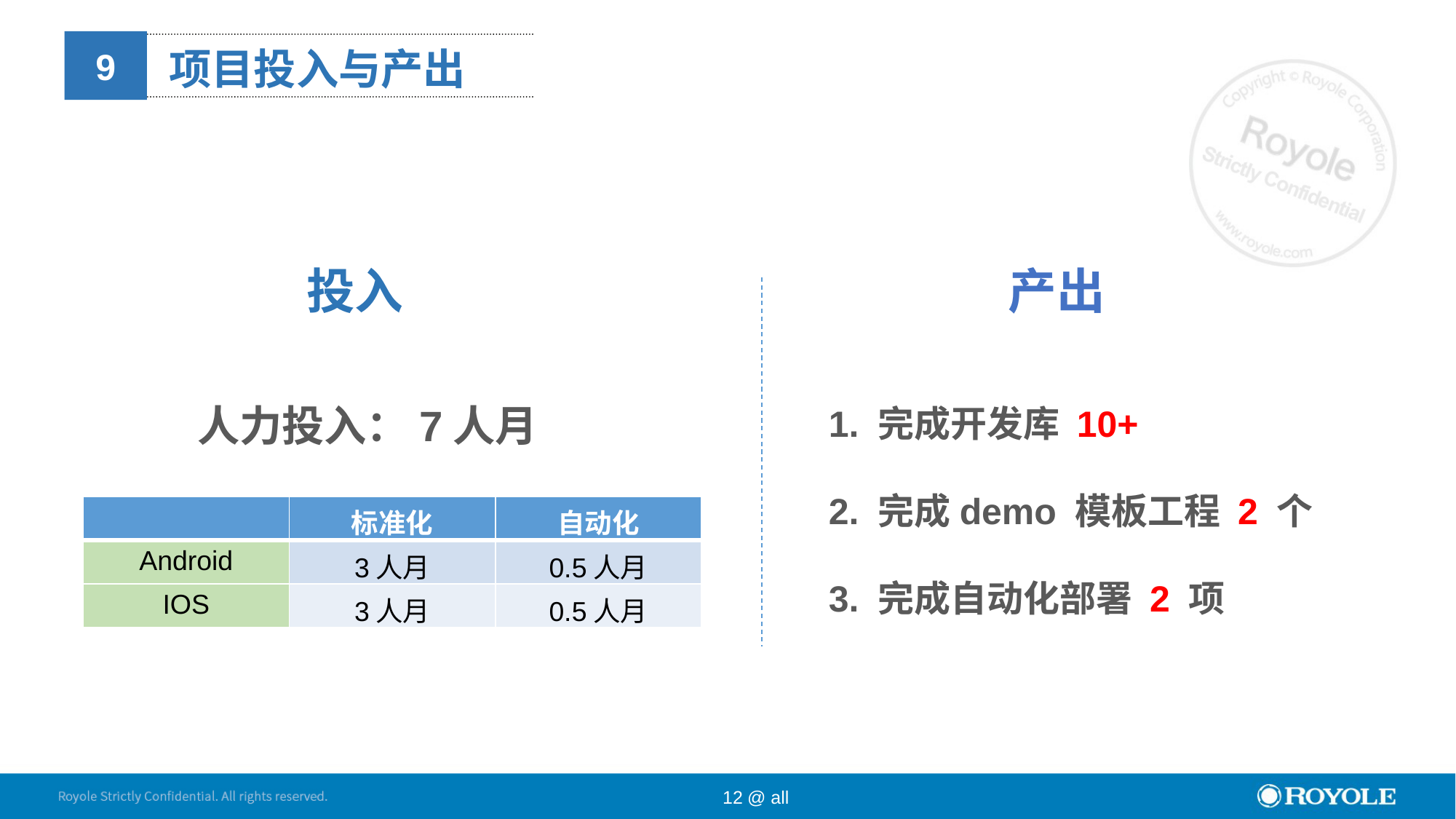

9
# 项目投入与产出
产出
投入
1. 完成开发库 10+

2. 完成demo 模板工程 2 个

3. 完成自动化部署 2 项
人力投入：7人月
|  | 标准化 | 自动化 |
| --- | --- | --- |
| Android | 3人月 | 0.5人月 |
| IOS | 3人月 | 0.5人月 |
12